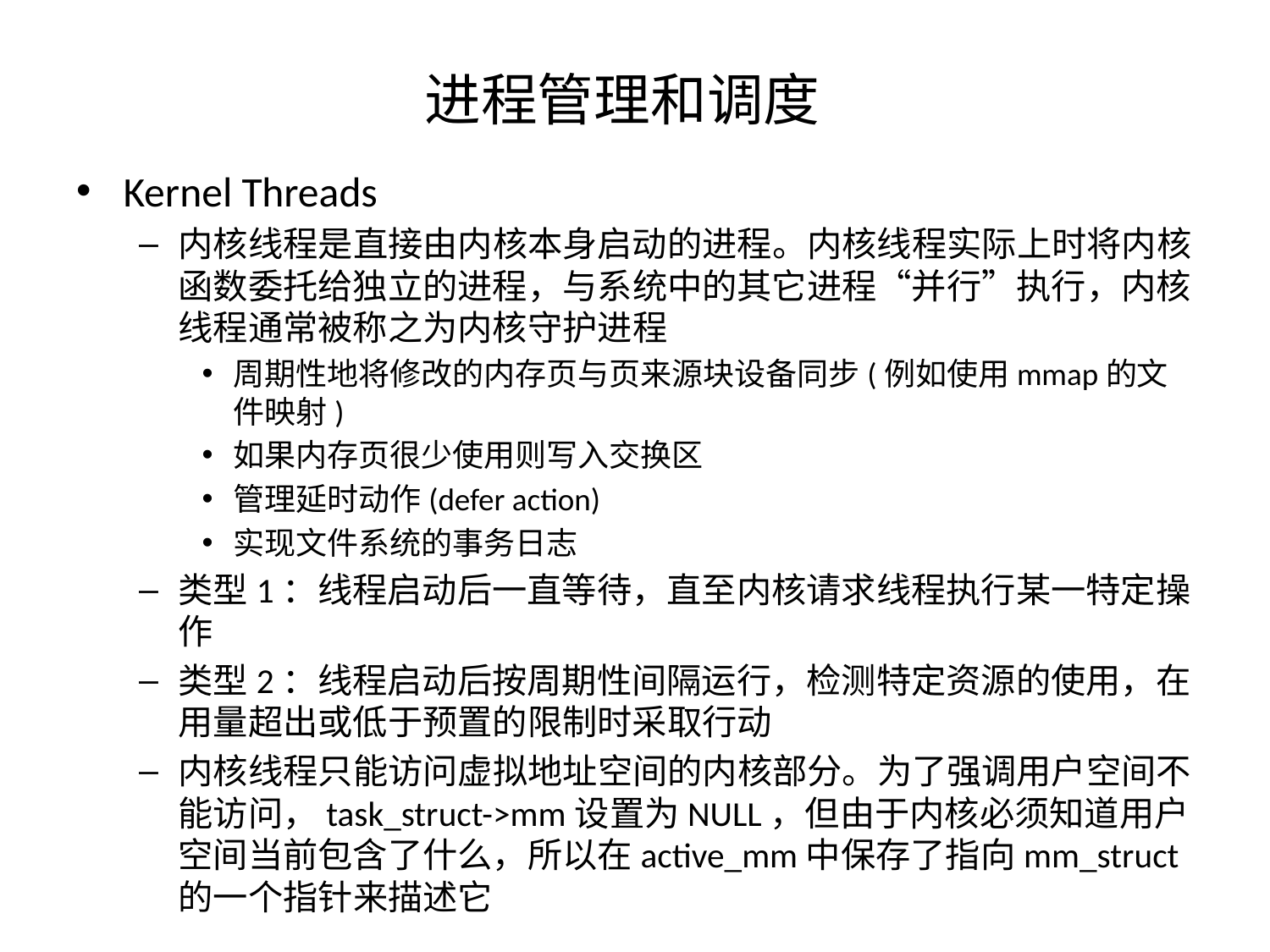

# 进程管理和调度
Kernel Threads
内核线程是直接由内核本身启动的进程。内核线程实际上时将内核函数委托给独立的进程，与系统中的其它进程“并行”执行，内核线程通常被称之为内核守护进程
周期性地将修改的内存页与页来源块设备同步(例如使用mmap的文件映射)
如果内存页很少使用则写入交换区
管理延时动作(defer action)
实现文件系统的事务日志
类型1：线程启动后一直等待，直至内核请求线程执行某一特定操作
类型2：线程启动后按周期性间隔运行，检测特定资源的使用，在用量超出或低于预置的限制时采取行动
内核线程只能访问虚拟地址空间的内核部分。为了强调用户空间不能访问，task_struct->mm设置为NULL，但由于内核必须知道用户空间当前包含了什么，所以在active_mm中保存了指向mm_struct的一个指针来描述它